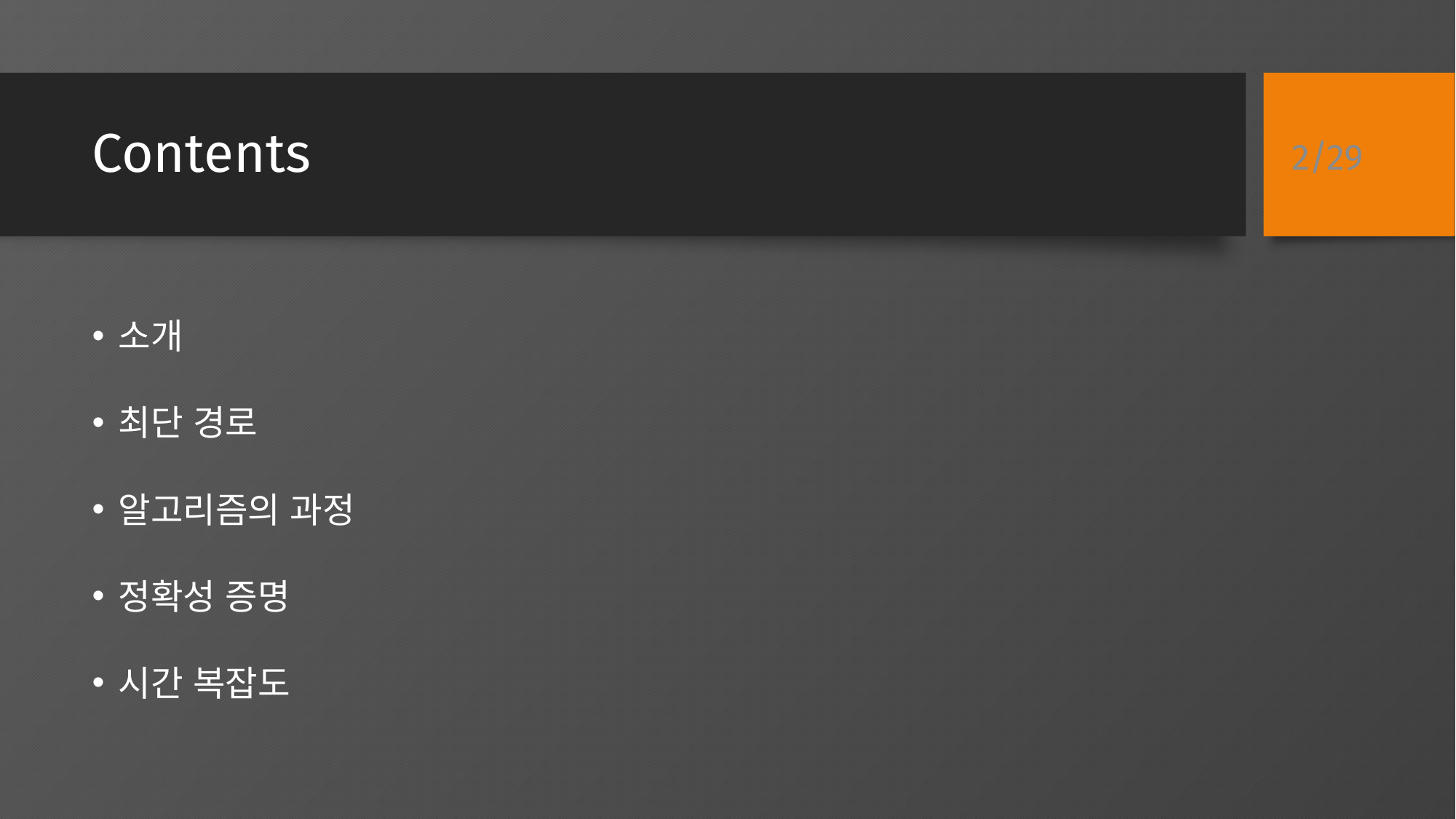

2/29
# Contents
소개
최단 경로
알고리즘의 과정
정확성 증명
시간 복잡도